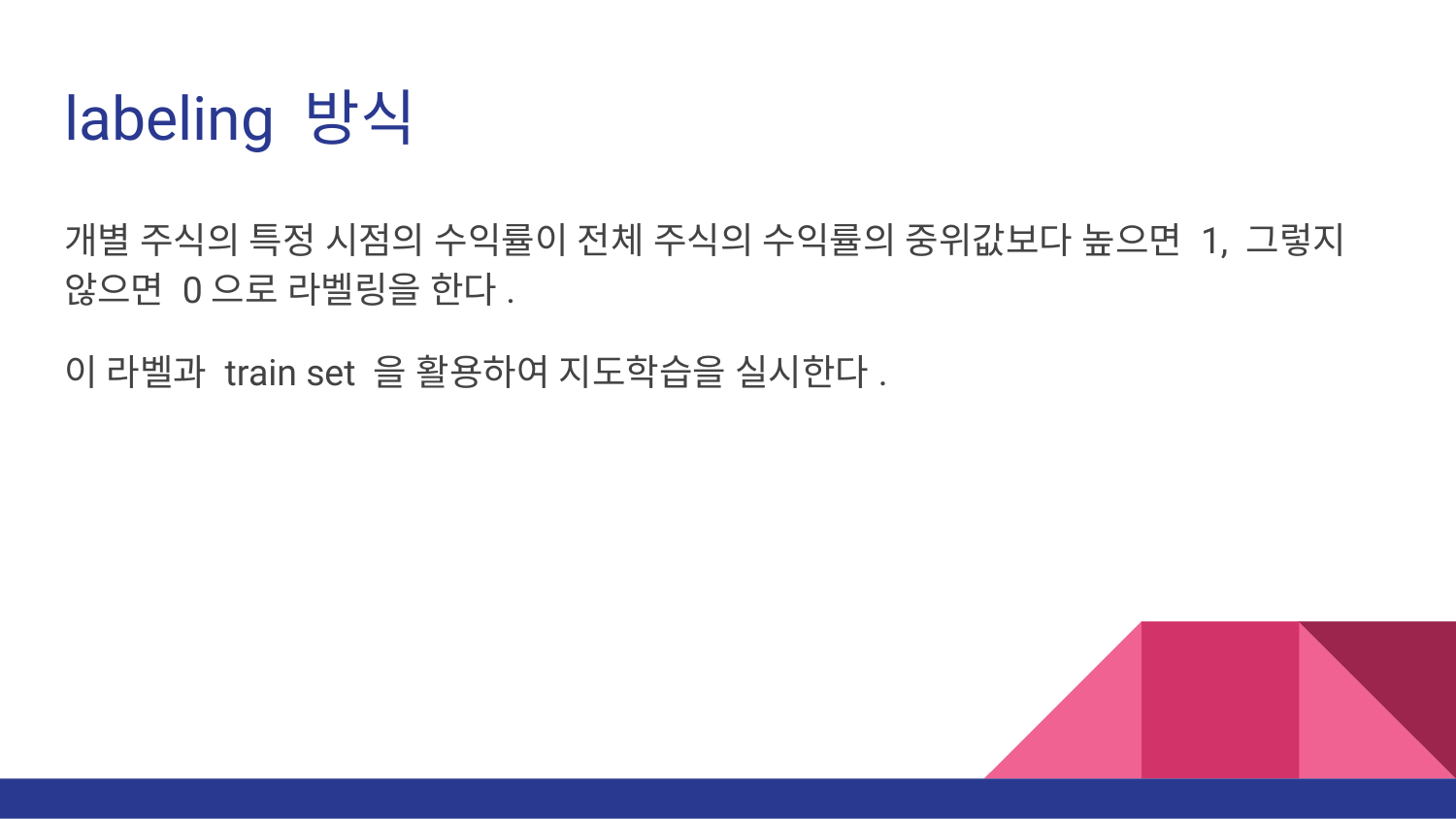

# labeling 방식
개별 주식의 특정 시점의 수익률이 전체 주식의 수익률의 중위값보다 높으면 1, 그렇지 않으면 0으로 라벨링을 한다.
이 라벨과 train set 을 활용하여 지도학습을 실시한다.